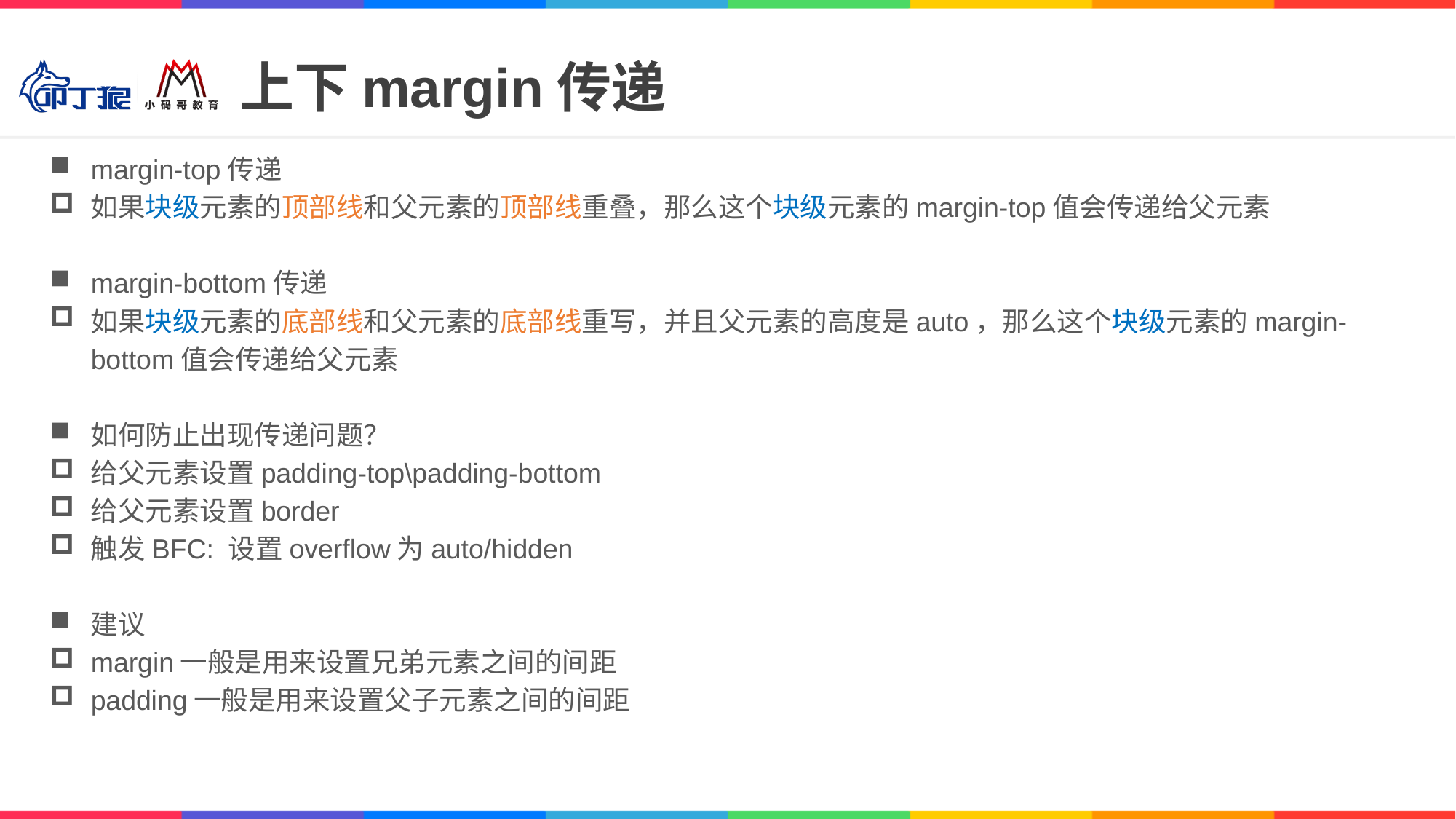

# 上下margin传递
margin-top传递
如果块级元素的顶部线和父元素的顶部线重叠，那么这个块级元素的margin-top值会传递给父元素

margin-bottom传递
如果块级元素的底部线和父元素的底部线重写，并且父元素的高度是auto，那么这个块级元素的margin-bottom值会传递给父元素

如何防止出现传递问题？
给父元素设置padding-top\padding-bottom
给父元素设置border
触发BFC: 设置overflow为auto/hidden

建议
margin一般是用来设置兄弟元素之间的间距
padding一般是用来设置父子元素之间的间距